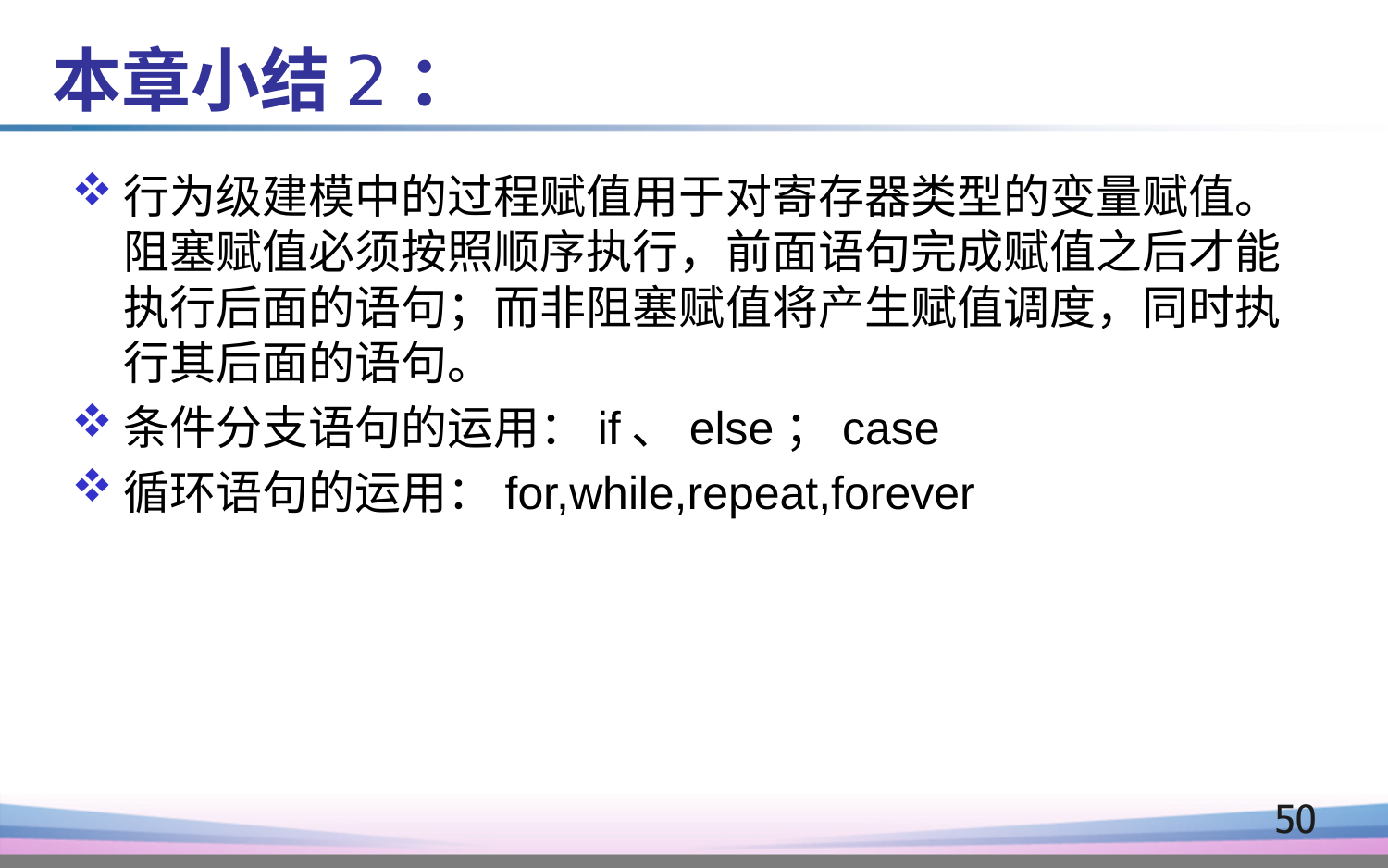

# 本章小结2：
行为级建模中的过程赋值用于对寄存器类型的变量赋值。阻塞赋值必须按照顺序执行，前面语句完成赋值之后才能执行后面的语句；而非阻塞赋值将产生赋值调度，同时执行其后面的语句。
条件分支语句的运用：if、else；case
循环语句的运用：for,while,repeat,forever

50